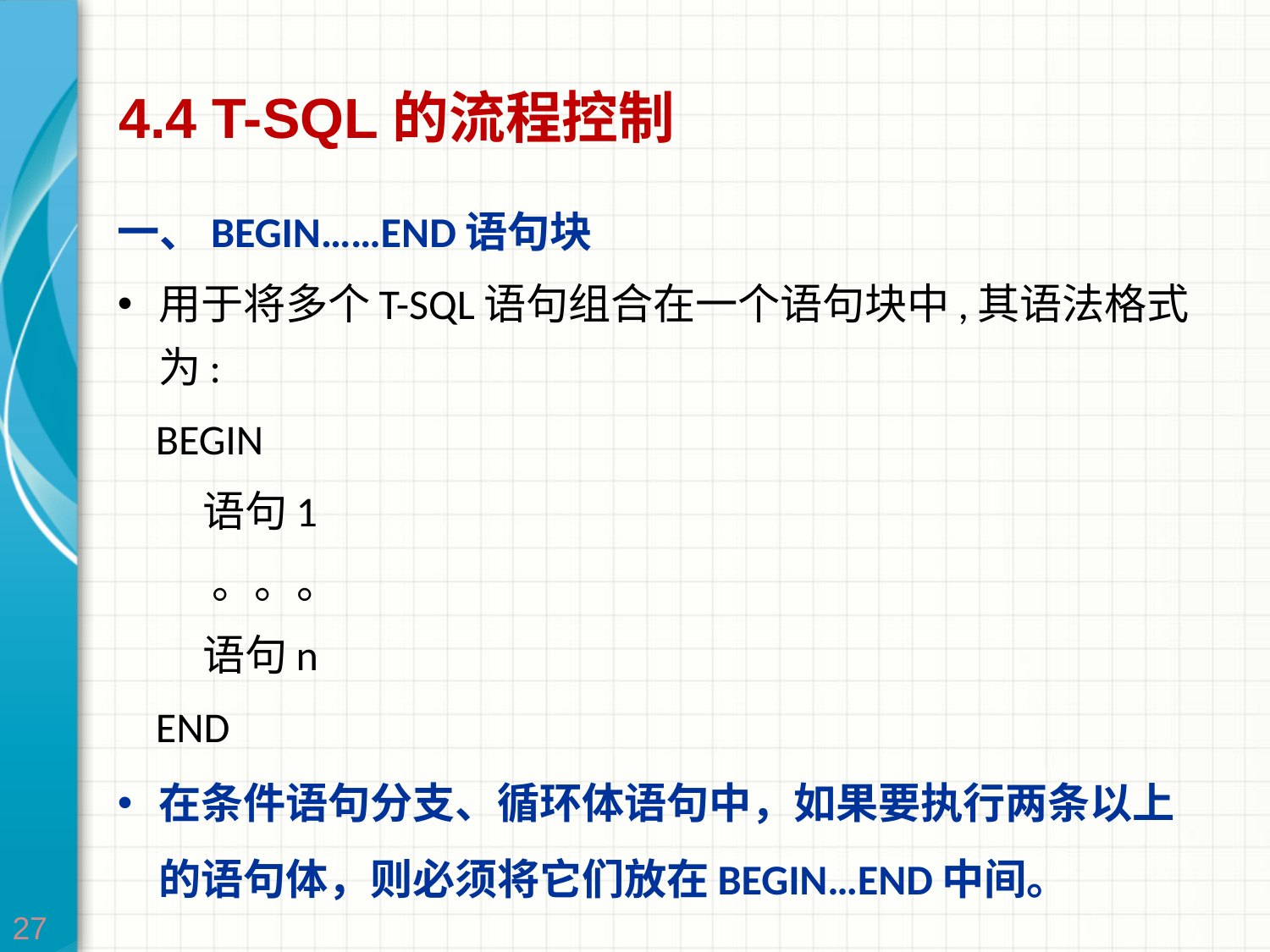

# 4.4 T-SQL的流程控制
一、BEGIN……END语句块
用于将多个T-SQL语句组合在一个语句块中,其语法格式为:
    BEGIN
        语句1
         。。。
        语句n
    END
在条件语句分支、循环体语句中，如果要执行两条以上的语句体，则必须将它们放在BEGIN…END中间。

27